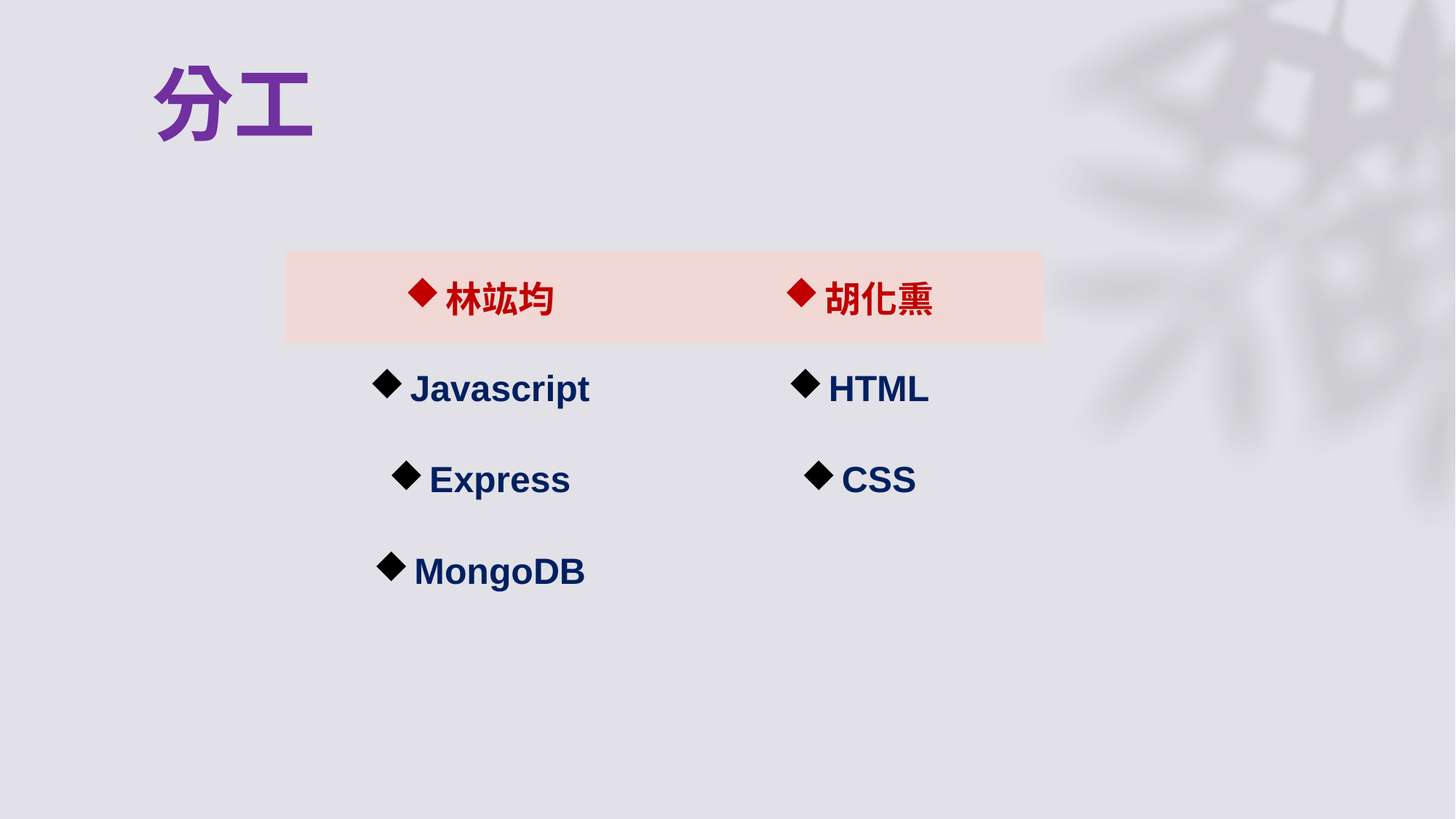

# 分工
| 林竑均 | 胡化熏 |
| --- | --- |
| Javascript | HTML |
| Express | CSS |
| MongoDB |  |